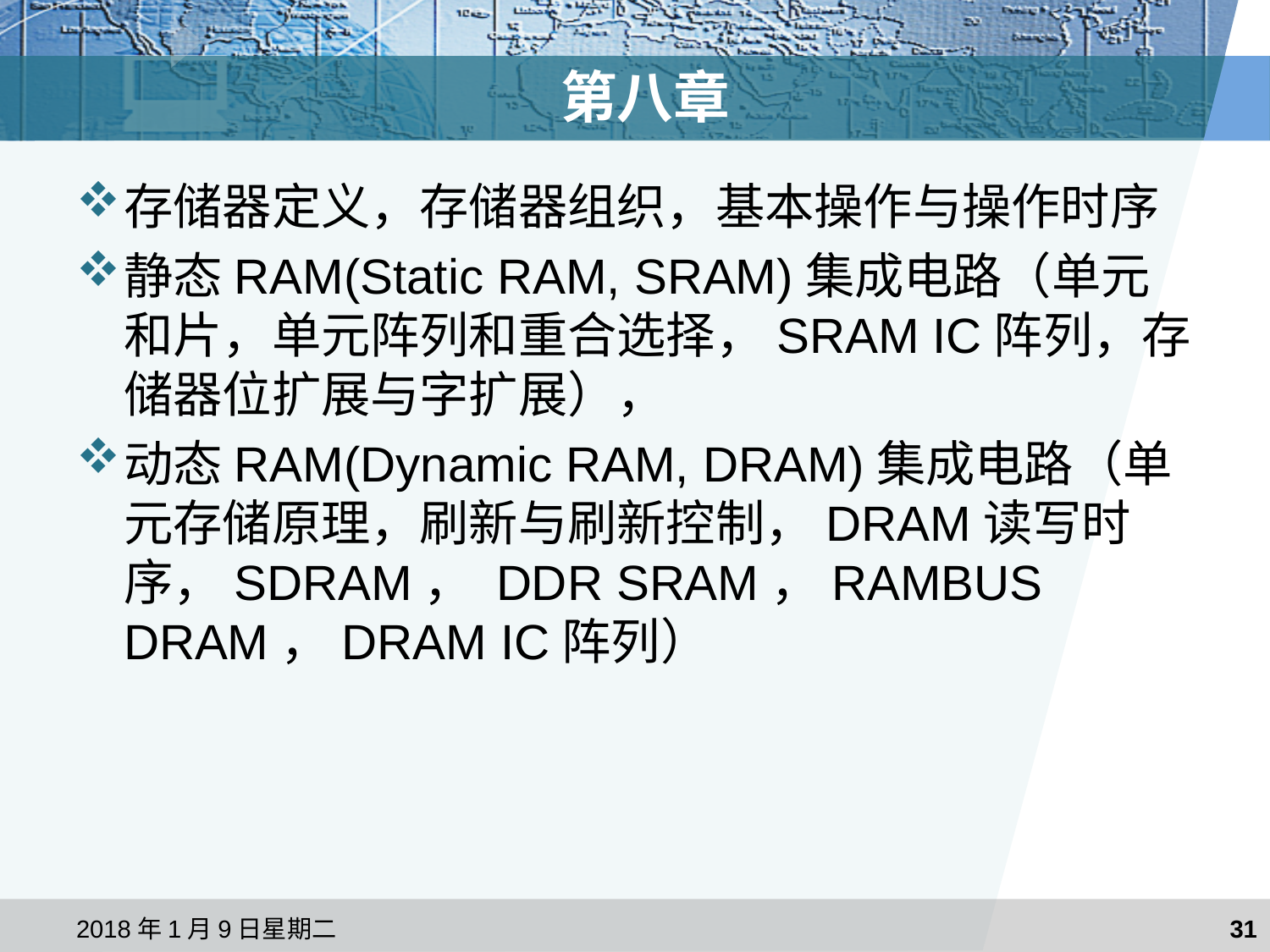

# 第八章
存储器定义，存储器组织，基本操作与操作时序
静态RAM(Static RAM, SRAM)集成电路（单元和片，单元阵列和重合选择，SRAM IC阵列，存储器位扩展与字扩展），
动态RAM(Dynamic RAM, DRAM)集成电路（单元存储原理，刷新与刷新控制，DRAM读写时序，SDRAM， DDR SRAM，RAMBUS DRAM，DRAM IC阵列）

2018年1月9日星期二
31